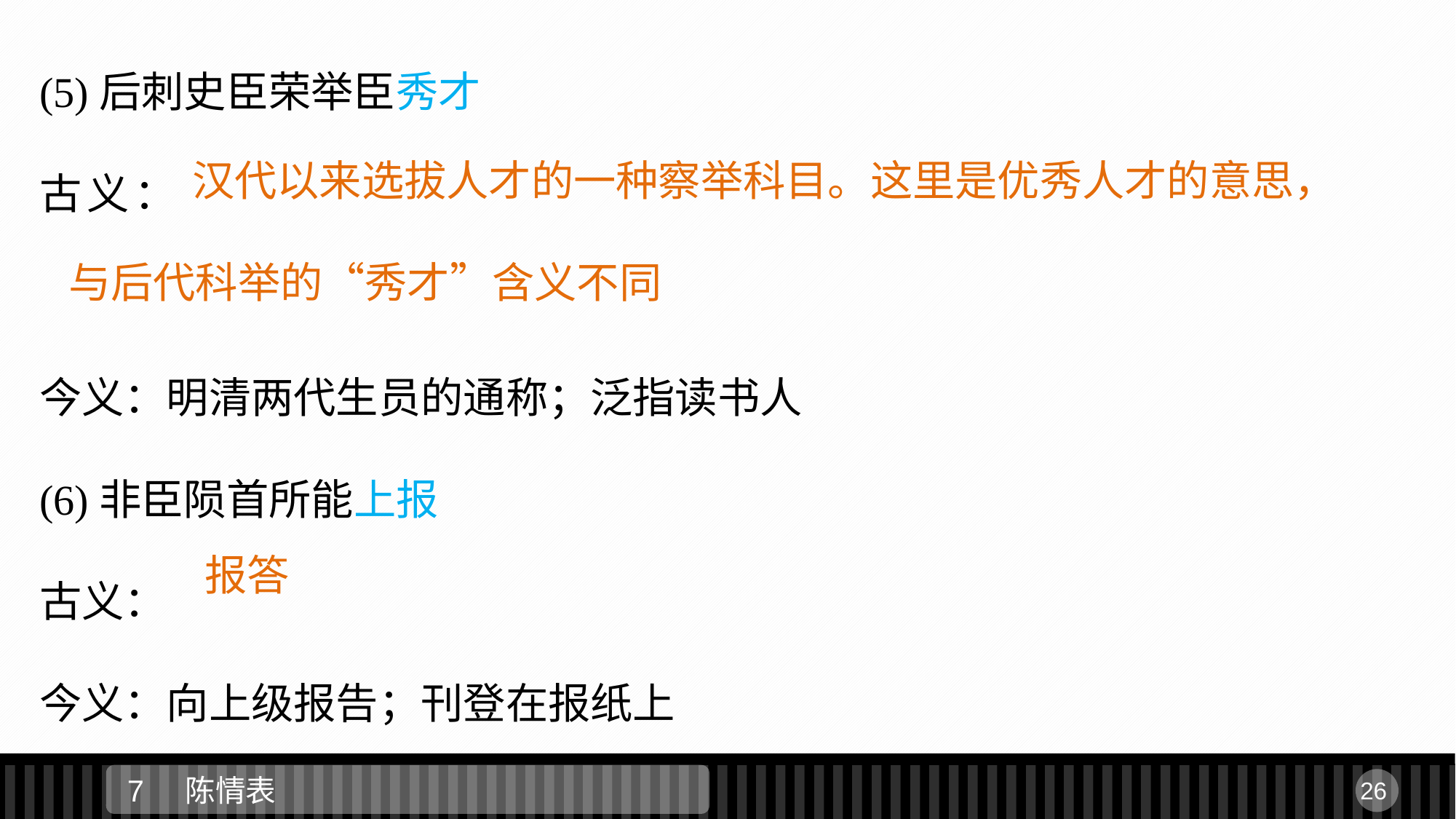

(5)后刺史臣荣举臣秀才
古义：
今义：明清两代生员的通称；泛指读书人
(6)非臣陨首所能上报
古义：
今义：向上级报告；刊登在报纸上
            汉代以来选拔人才的一种察举科目。这里是优秀人才的意思，
与后代科举的“秀才”含义不同
报答